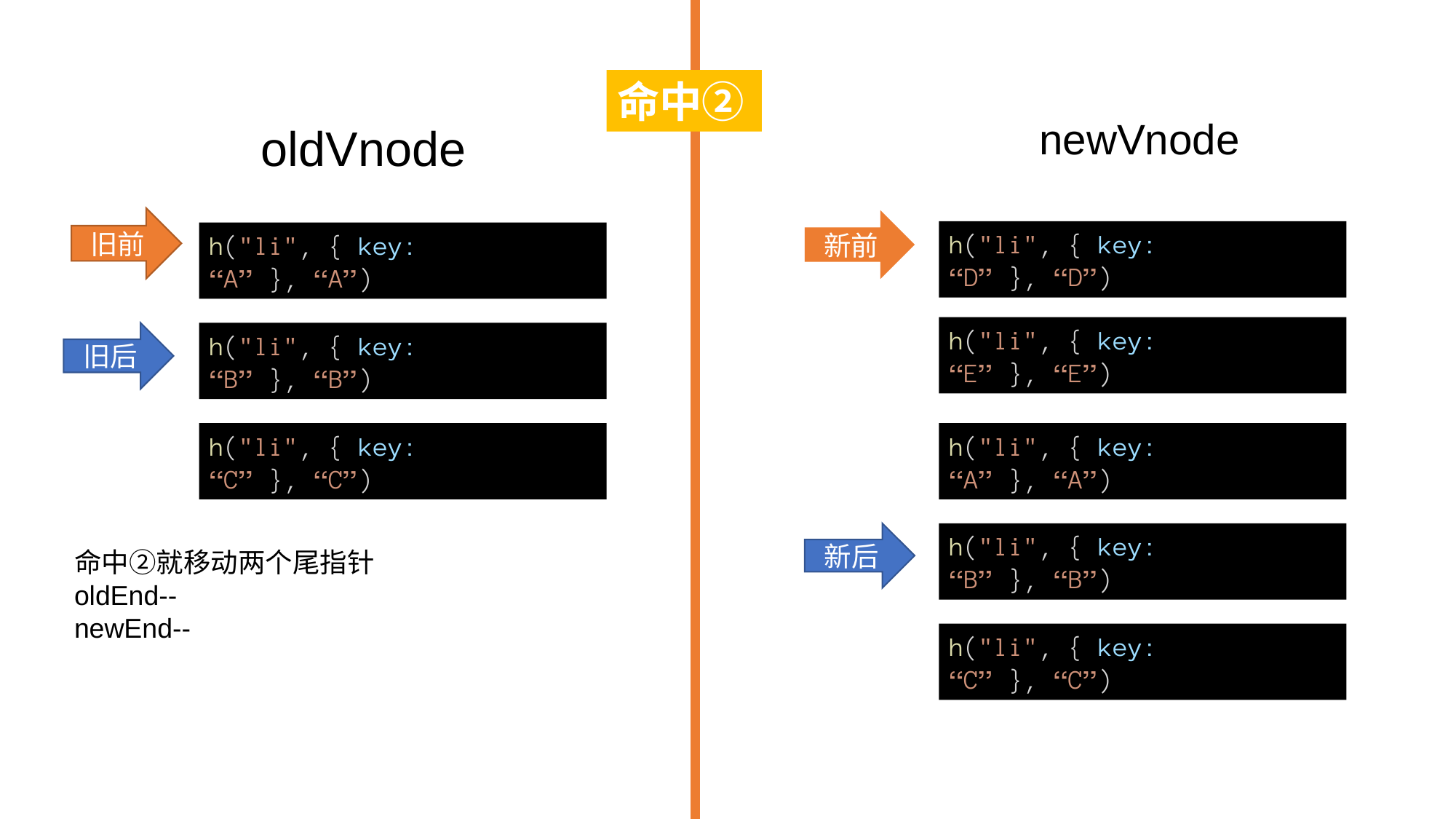

命中②
newVnode
oldVnode
旧前
新前
h("li", { key: “D” }, “D”)
h("li", { key: “A” }, “A”)
h("li", { key: “E” }, “E”)
h("li", { key: “B” }, “B”)
旧后
h("li", { key: “C” }, “C”)
h("li", { key: “A” }, “A”)
h("li", { key: “B” }, “B”)
新后
命中②就移动两个尾指针
oldEnd--
newEnd--
h("li", { key: “C” }, “C”)